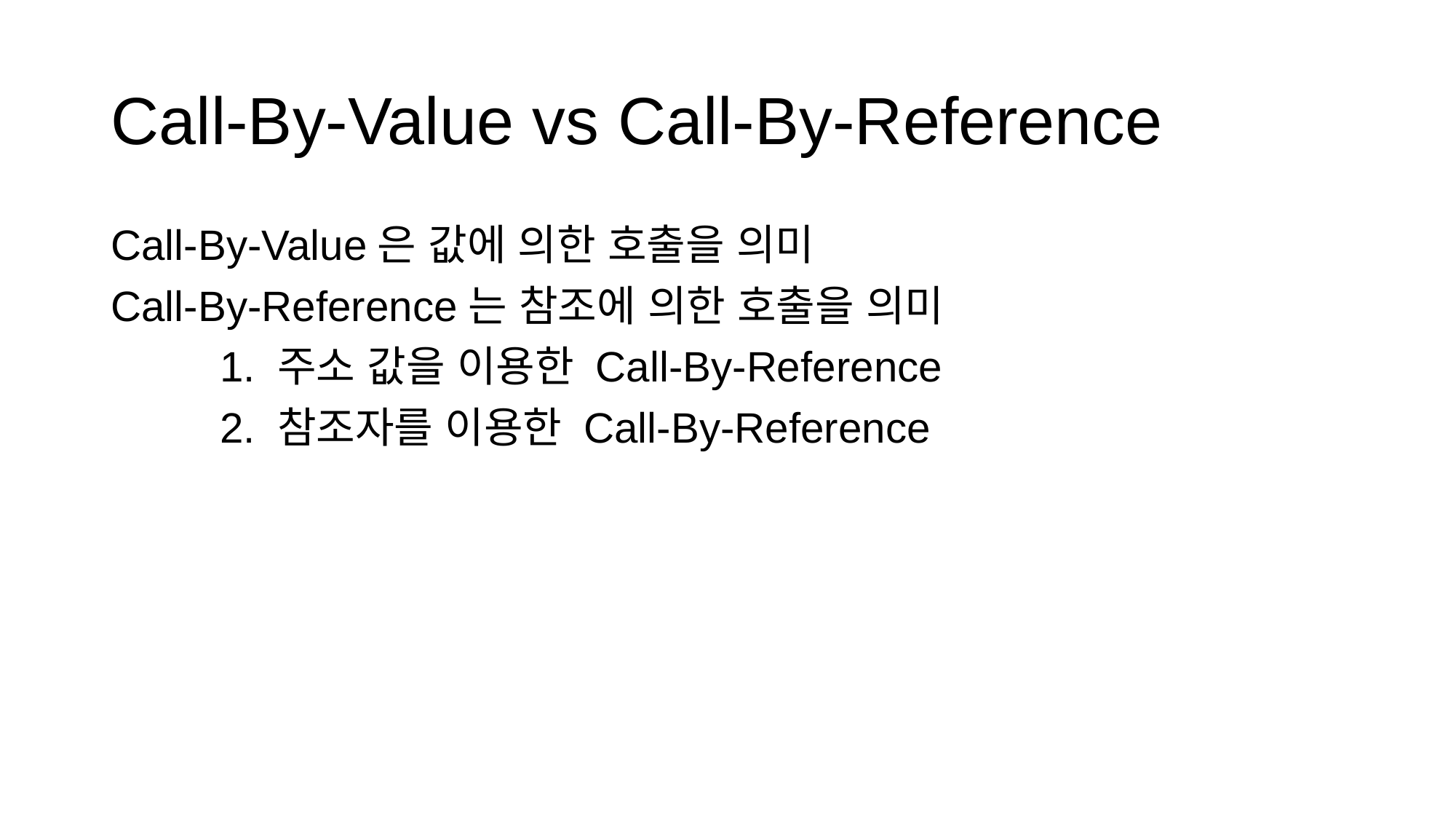

# Call-By-Value vs Call-By-Reference
Call-By-Value은 값에 의한 호출을 의미
Call-By-Reference는 참조에 의한 호출을 의미
	1. 주소 값을 이용한 Call-By-Reference
	2. 참조자를 이용한 Call-By-Reference